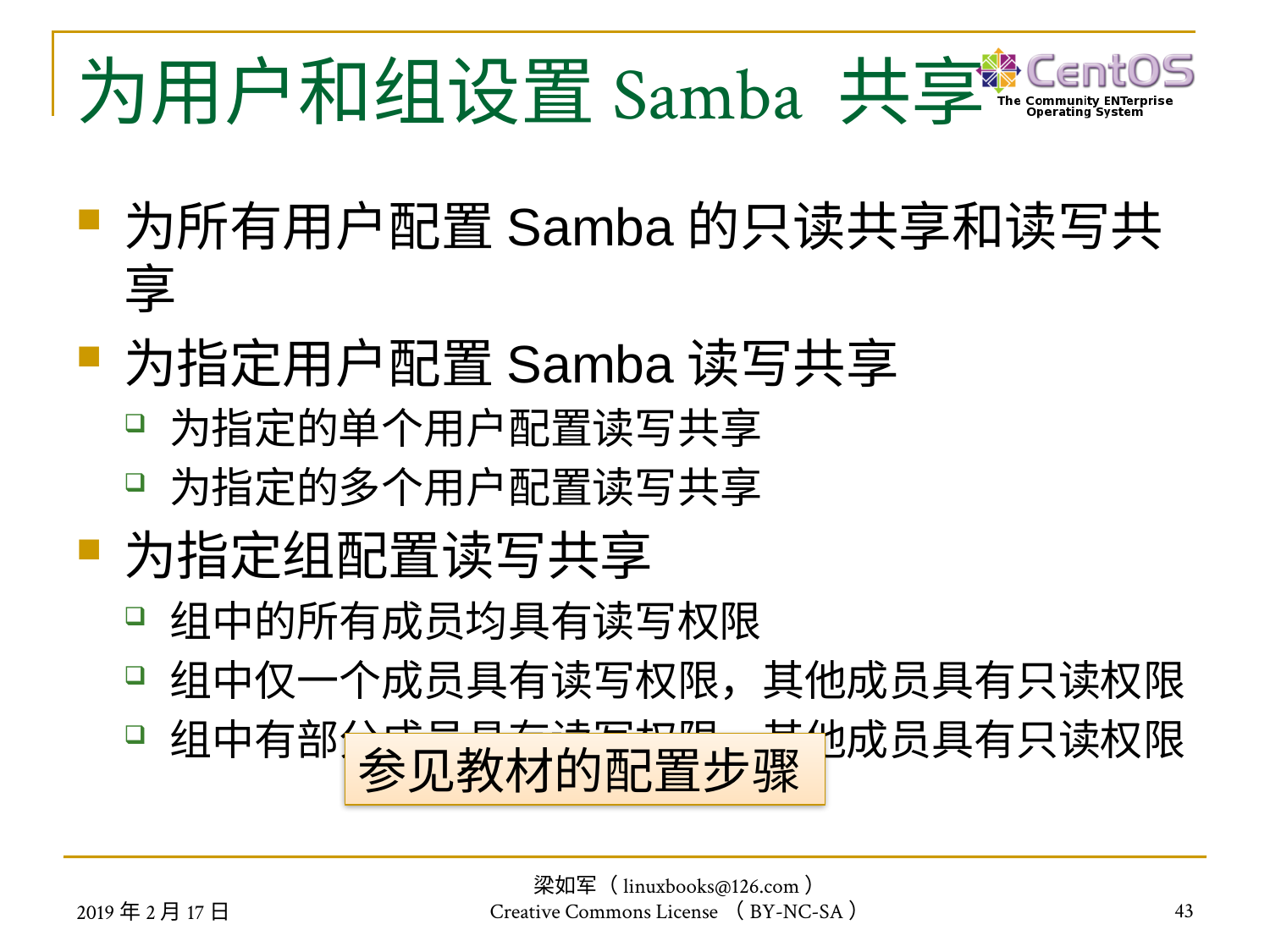

# 为用户和组设置Samba 共享
为所有用户配置Samba的只读共享和读写共享
为指定用户配置Samba读写共享
为指定的单个用户配置读写共享
为指定的多个用户配置读写共享
为指定组配置读写共享
组中的所有成员均具有读写权限
组中仅一个成员具有读写权限，其他成员具有只读权限
组中有部分成员具有读写权限，其他成员具有只读权限
参见教材的配置步骤
梁如军（linuxbooks@126.com）
Creative Commons License（BY-NC-SA）
2019年2月17日
43